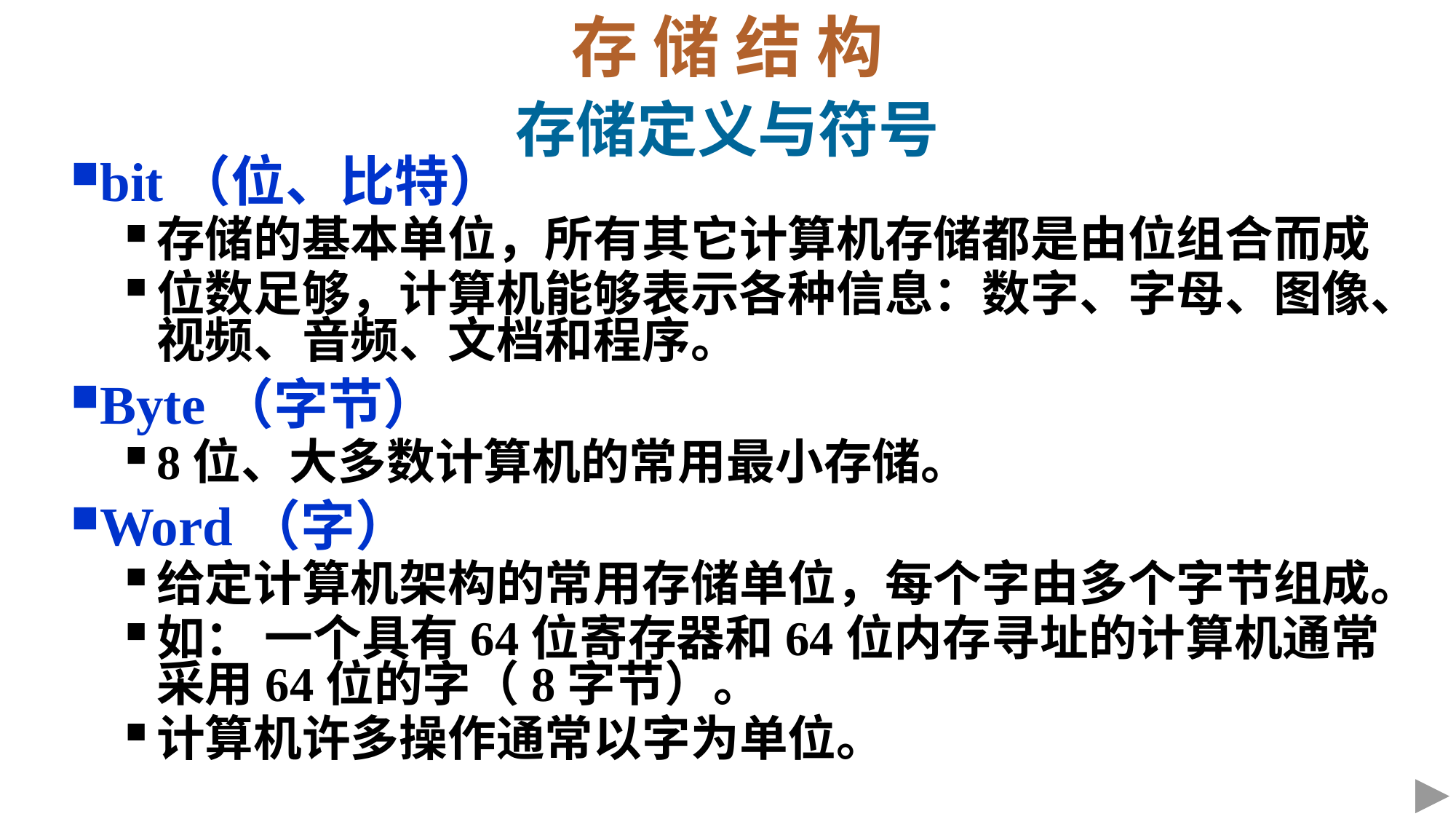

存 储 结 构
存储定义与符号
bit（位、比特）
存储的基本单位，所有其它计算机存储都是由位组合而成
位数足够，计算机能够表示各种信息：数字、字母、图像、视频、音频、文档和程序。
Byte（字节）
8位、大多数计算机的常用最小存储。
Word（字）
给定计算机架构的常用存储单位，每个字由多个字节组成。
如： 一个具有64位寄存器和64位内存寻址的计算机通常采用64位的字（8字节）。
计算机许多操作通常以字为单位。